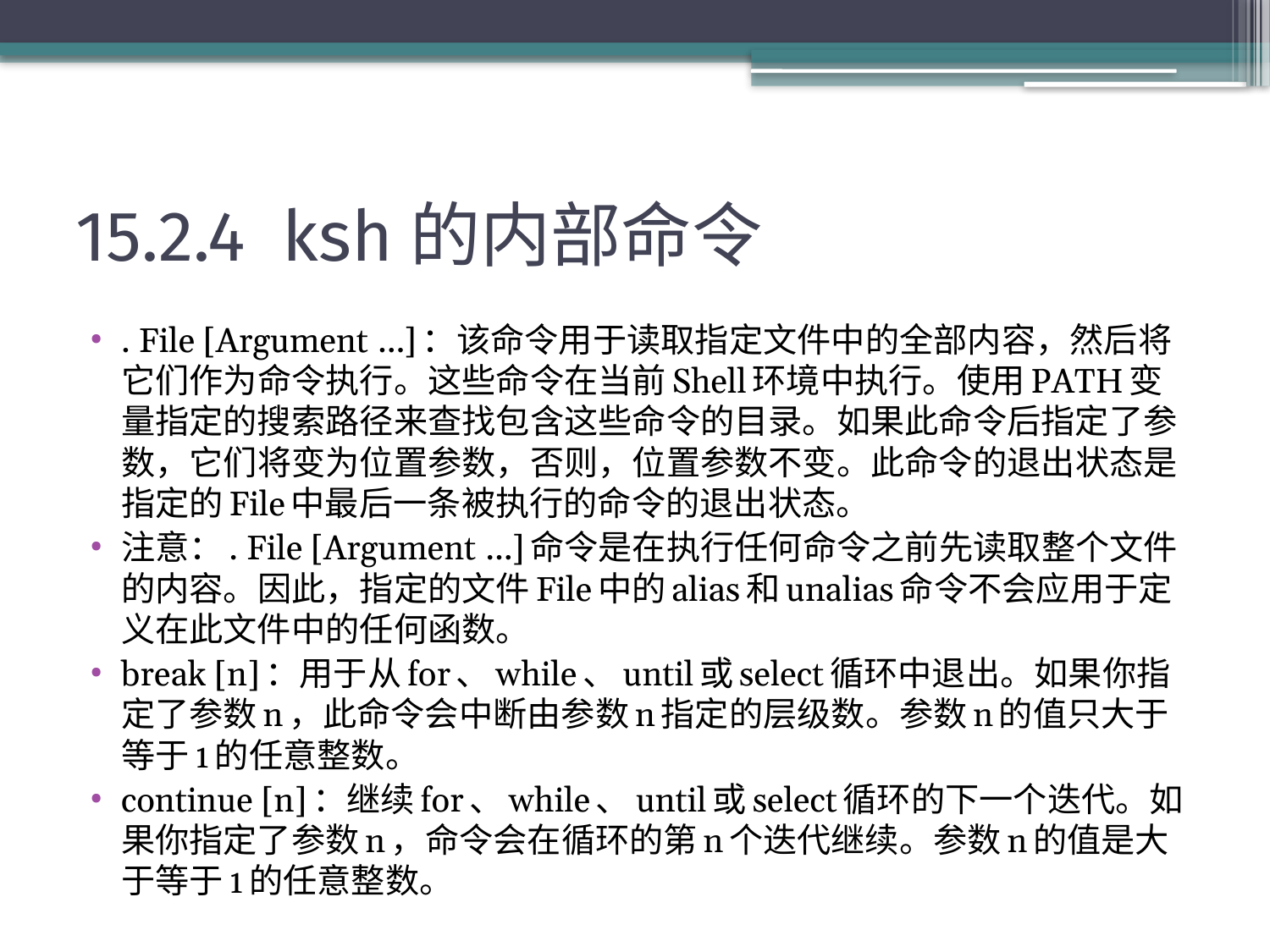

# 15.2.4  ksh的内部命令
. File [Argument …]：该命令用于读取指定文件中的全部内容，然后将它们作为命令执行。这些命令在当前Shell环境中执行。使用PATH变量指定的搜索路径来查找包含这些命令的目录。如果此命令后指定了参数，它们将变为位置参数，否则，位置参数不变。此命令的退出状态是指定的File中最后一条被执行的命令的退出状态。
注意：. File [Argument …]命令是在执行任何命令之前先读取整个文件的内容。因此，指定的文件File中的alias和unalias命令不会应用于定义在此文件中的任何函数。
break [n]：用于从for、while、until或select循环中退出。如果你指定了参数n，此命令会中断由参数n指定的层级数。参数n的值只大于等于1的任意整数。
continue [n]：继续for、while、until或select循环的下一个迭代。如果你指定了参数n，命令会在循环的第n个迭代继续。参数n的值是大于等于1的任意整数。